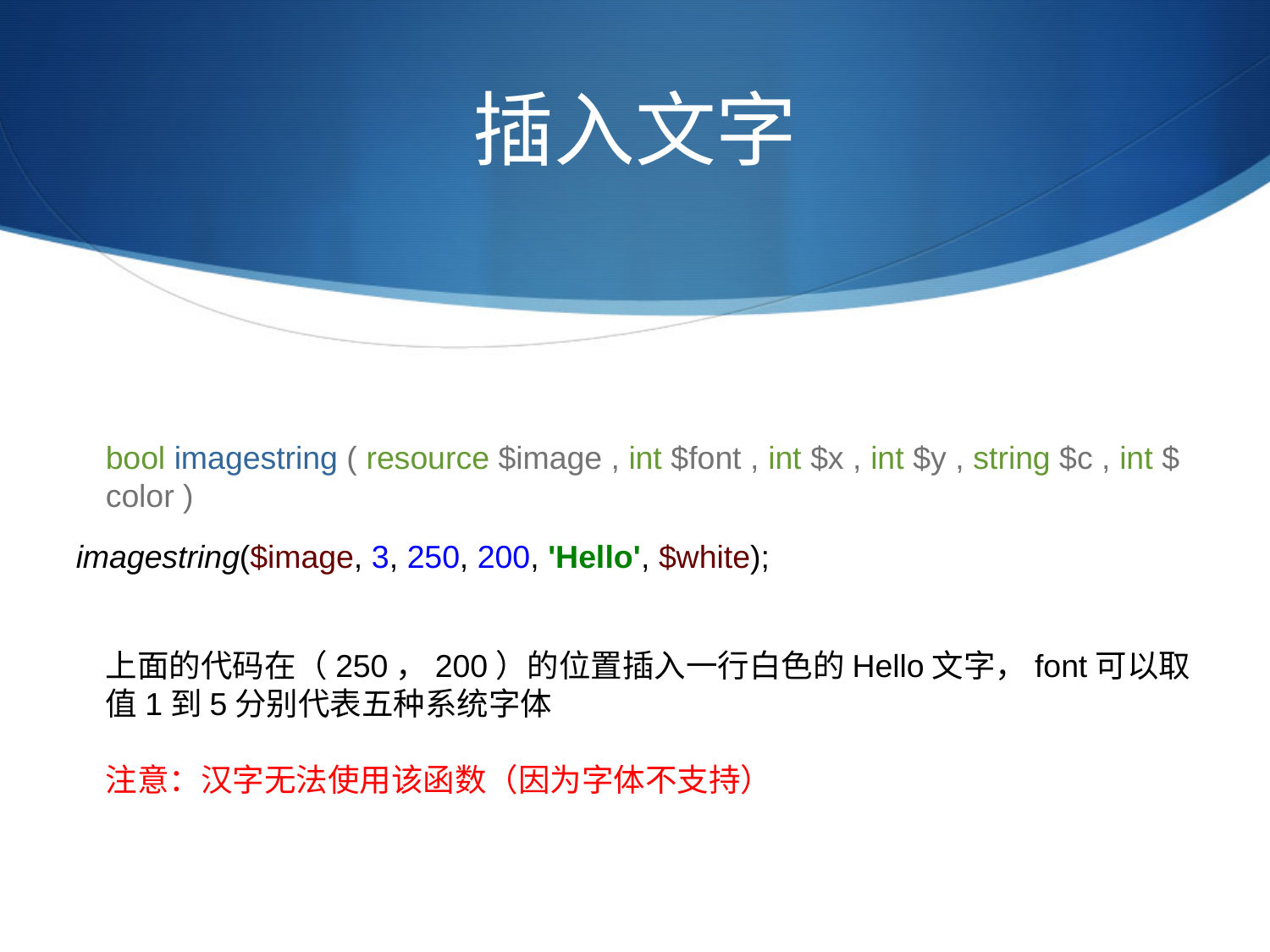

# 插入文字
bool imagestring ( resource $image , int $font , int $x , int $y , string $c , int $color )
imagestring($image, 3, 250, 200, 'Hello', $white);
上面的代码在（250，200）的位置插入一行白色的Hello文字，font可以取值1到5分别代表五种系统字体

注意：汉字无法使用该函数（因为字体不支持）